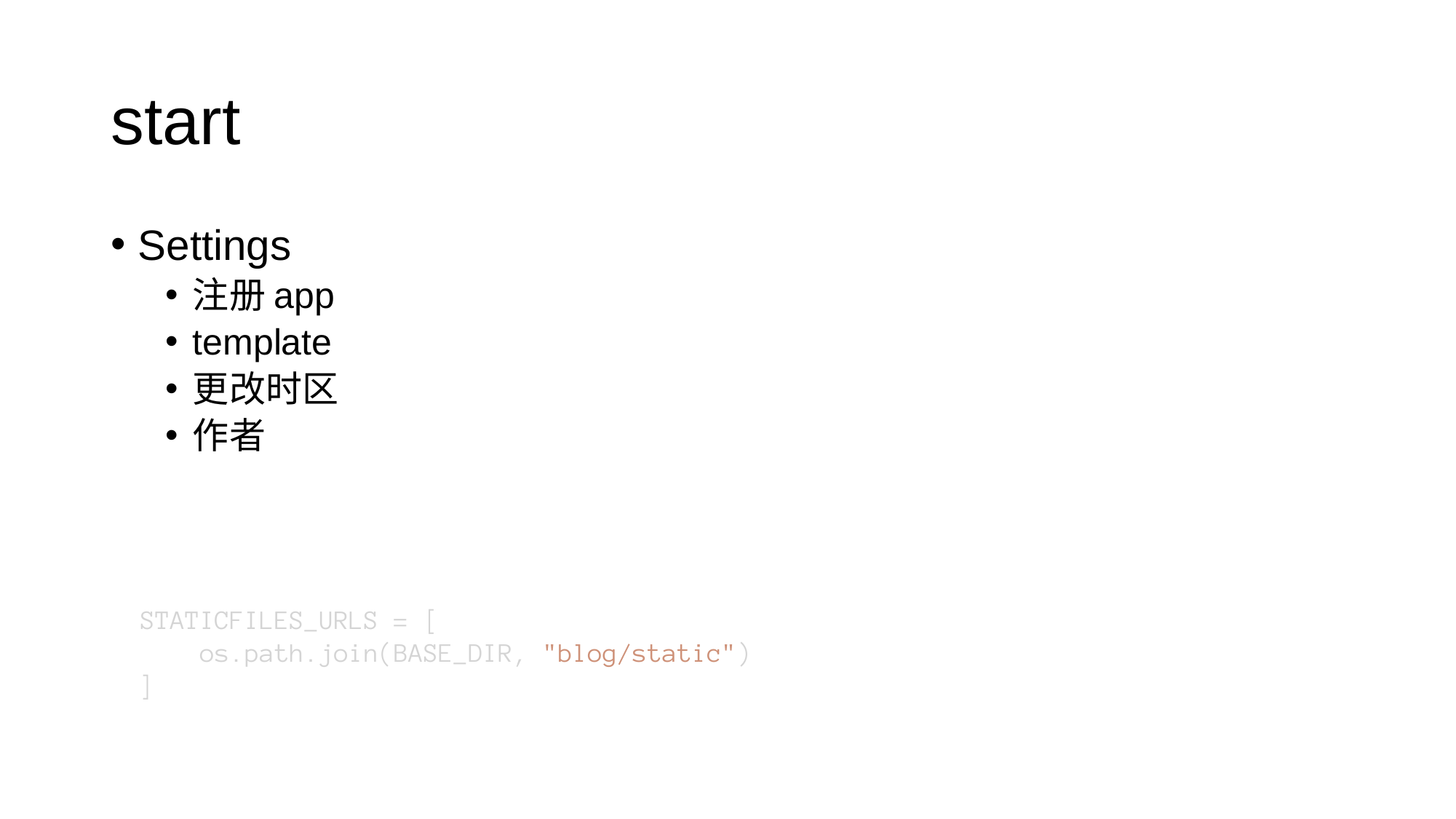

# start
Settings
注册app
template
更改时区
作者

STATICFILES_URLS = [
    os.path.join(BASE_DIR, "blog/static")
]